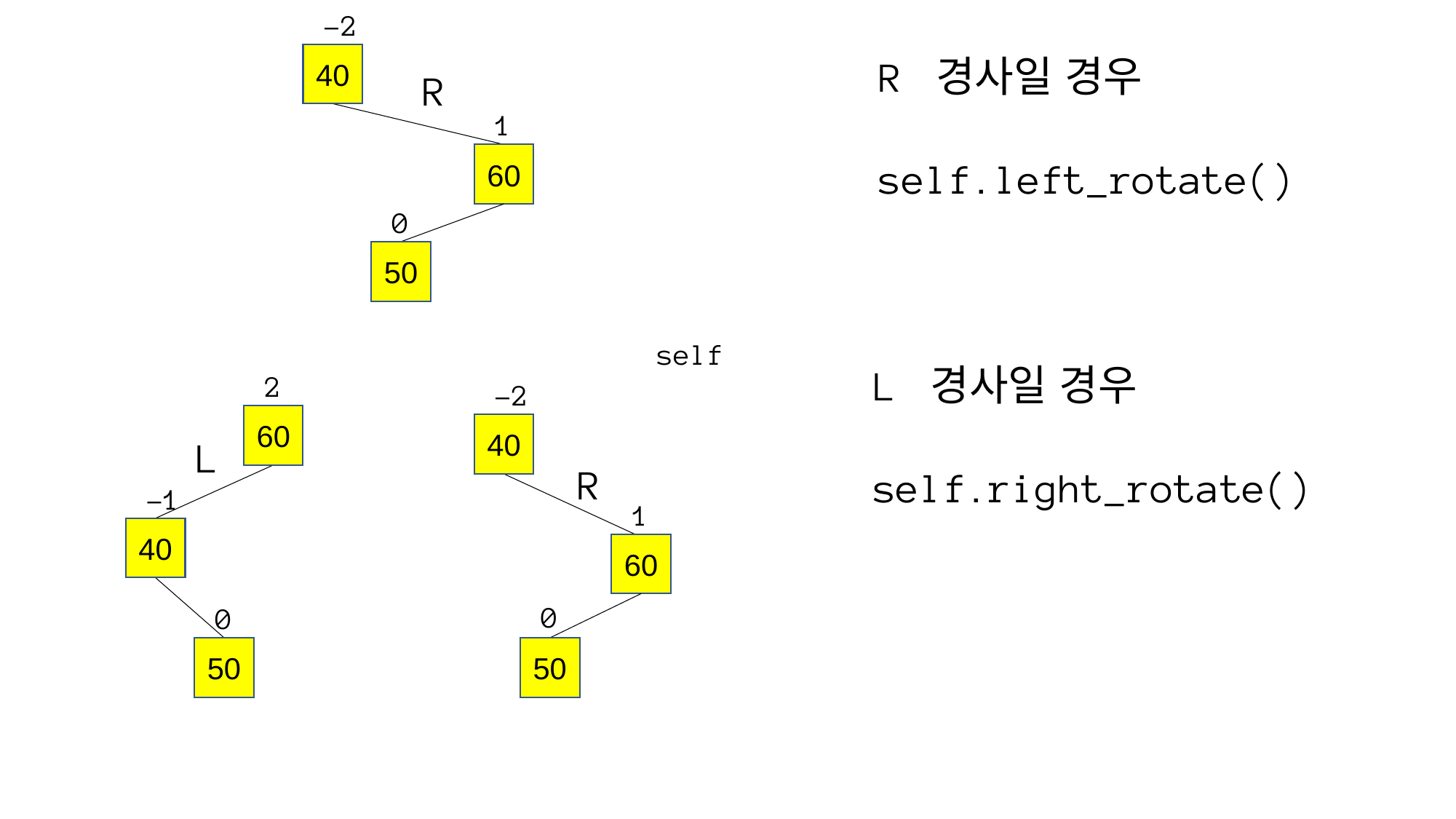

-2
R 경사일 경우

self.left_rotate()
40
R
1
60
0
50
self
L 경사일 경우

self.right_rotate()
2
-2
40
R
1
60
0
50
60
L
-1
40
0
50